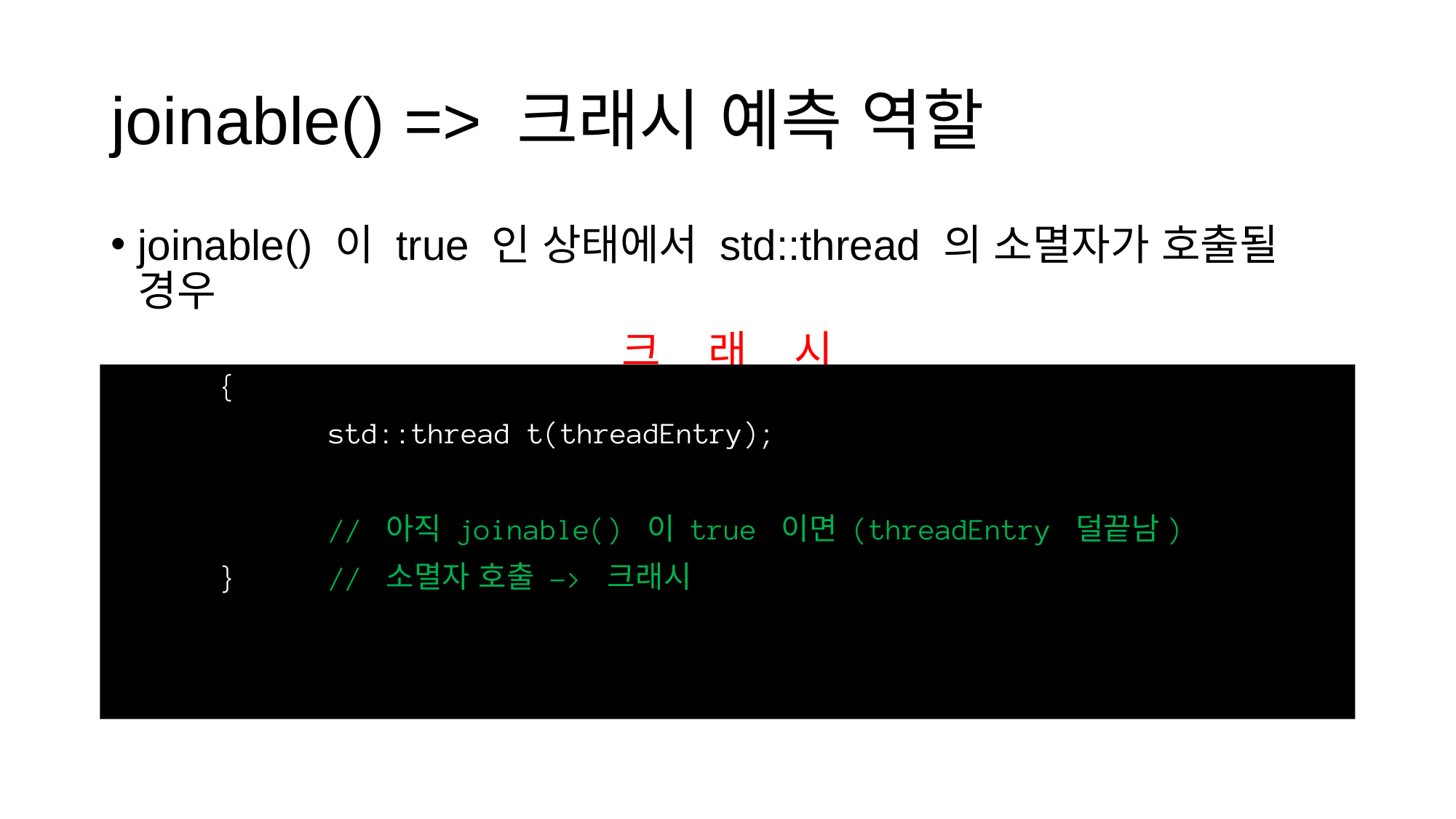

# joinable() => 크래시 예측 역할
joinable() 이 true 인 상태에서 std::thread 의 소멸자가 호출될 경우
크    래    시
	{
		std::thread t(threadEntry);

		// 아직 joinable() 이 true 이면 (threadEntry 덜끝남)
	}	// 소멸자 호출 -> 크래시